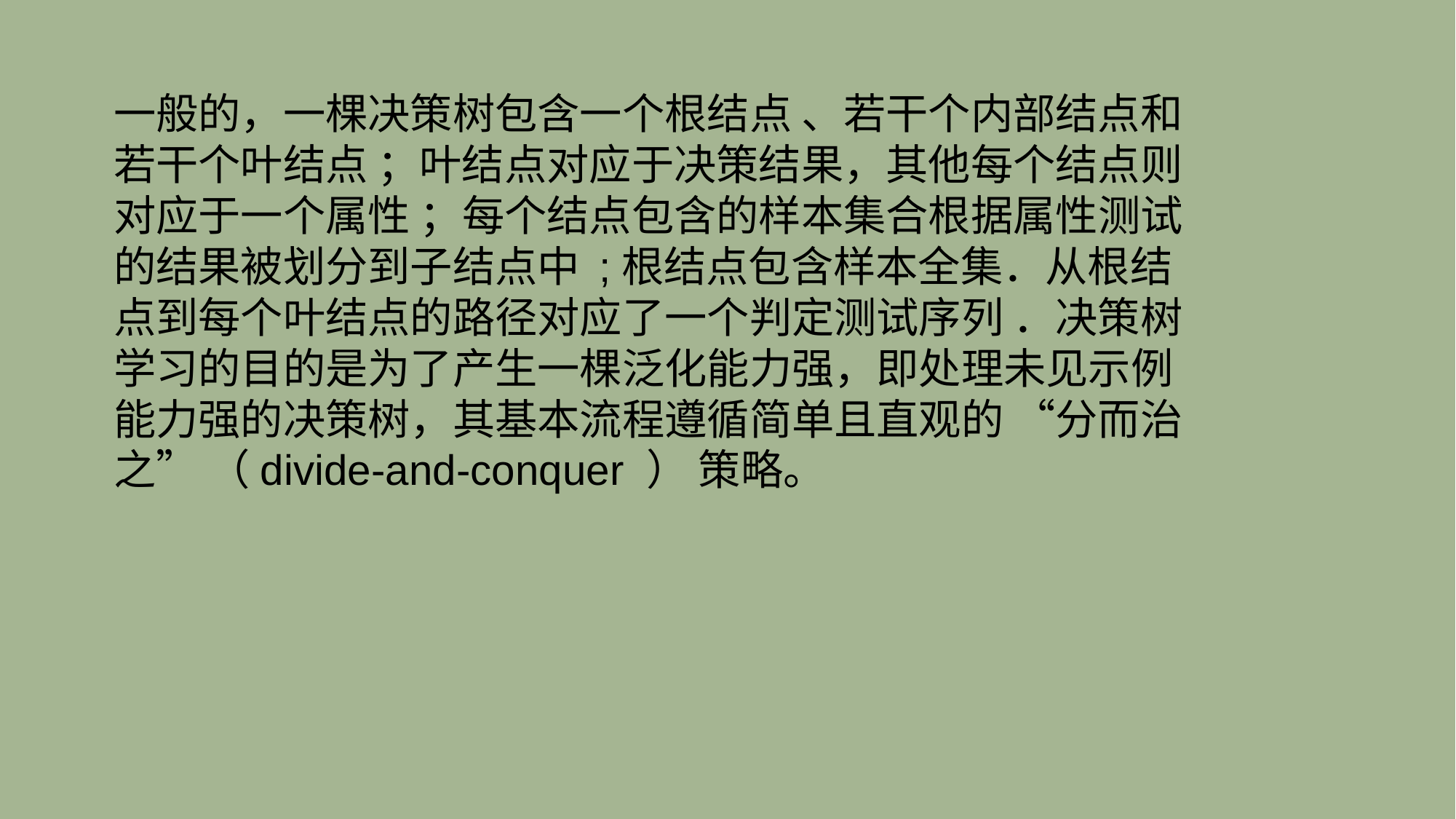

一般的，一棵决策树包含一个根结点 、若干个内部结点和若干个叶结点 ；叶结点对应于决策结果，其他每个结点则对应于一个属性 ；每个结点包含的样本集合根据属性测试的结果被划分到子结点中 ;根结点包含样本全集．从根结点到每个叶结点的路径对应了一个判定测试序列 ．决策树学习的目的是为了产生一棵泛化能力强，即处理未见示例能力强的决策树，其基本流程遵循简单且直观的 “分而治之” （divide-and-conquer ） 策略。